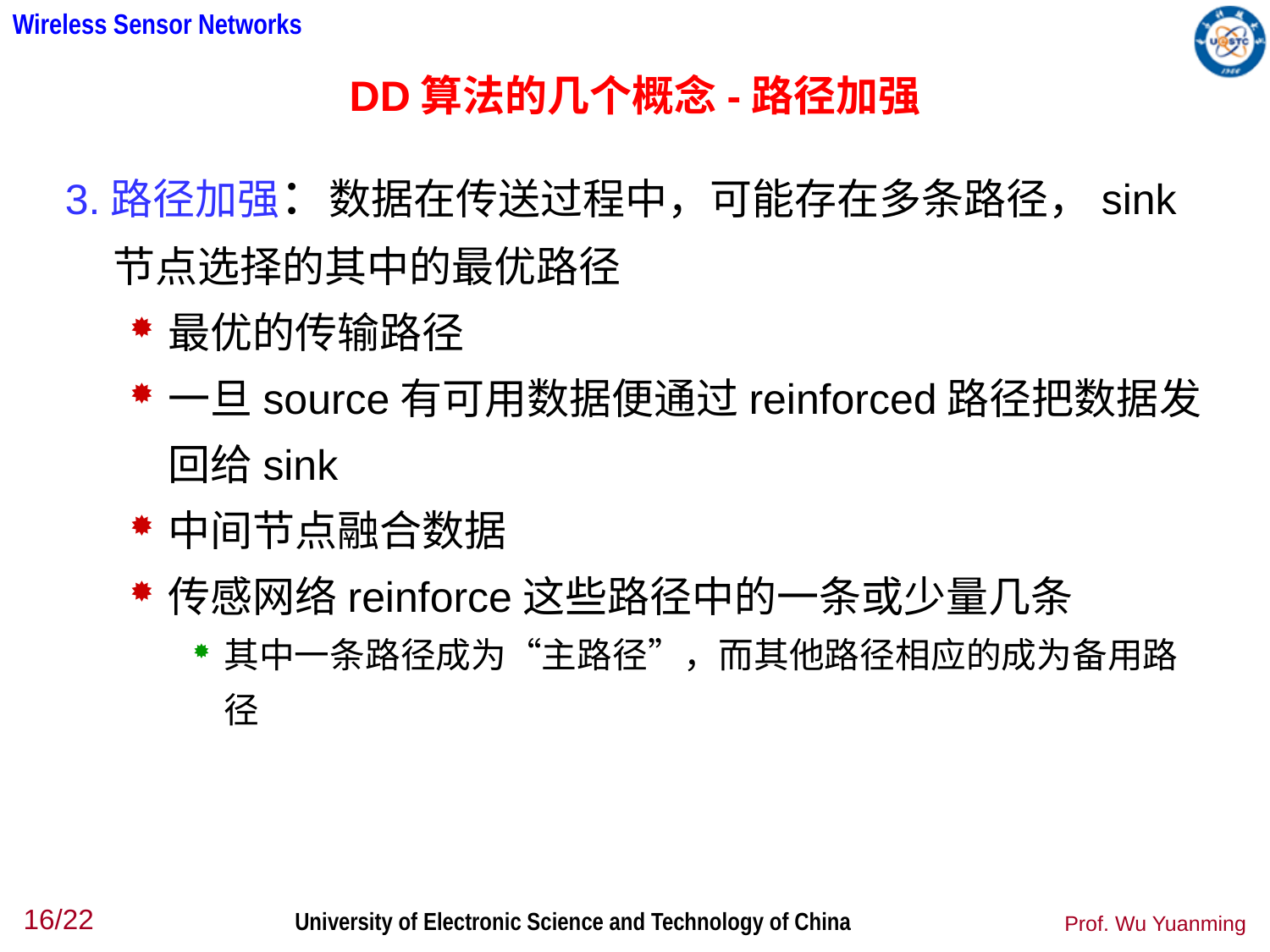

# DD算法的几个概念-路径加强
3.路径加强：数据在传送过程中，可能存在多条路径，sink节点选择的其中的最优路径
最优的传输路径
一旦source有可用数据便通过reinforced路径把数据发回给sink
中间节点融合数据
传感网络reinforce这些路径中的一条或少量几条
其中一条路径成为“主路径”，而其他路径相应的成为备用路径
16/22
Prof. Wu Yuanming